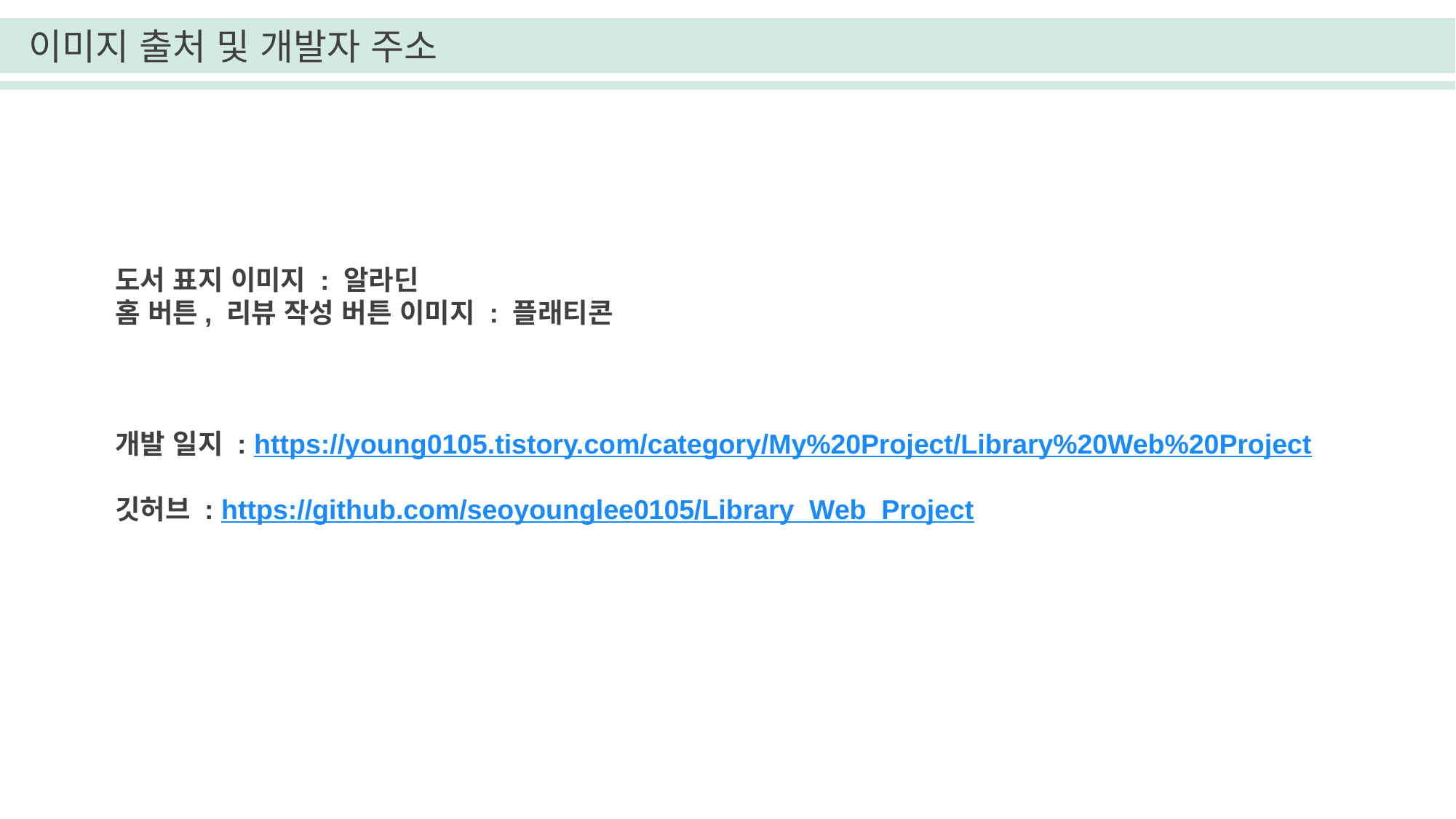

이미지 출처 및 개발자 주소
도서 표지 이미지 : 알라딘
홈 버튼, 리뷰 작성 버튼 이미지 : 플래티콘

개발 일지 : https://young0105.tistory.com/category/My%20Project/Library%20Web%20Project

깃허브 : https://github.com/seoyounglee0105/Library_Web_Project